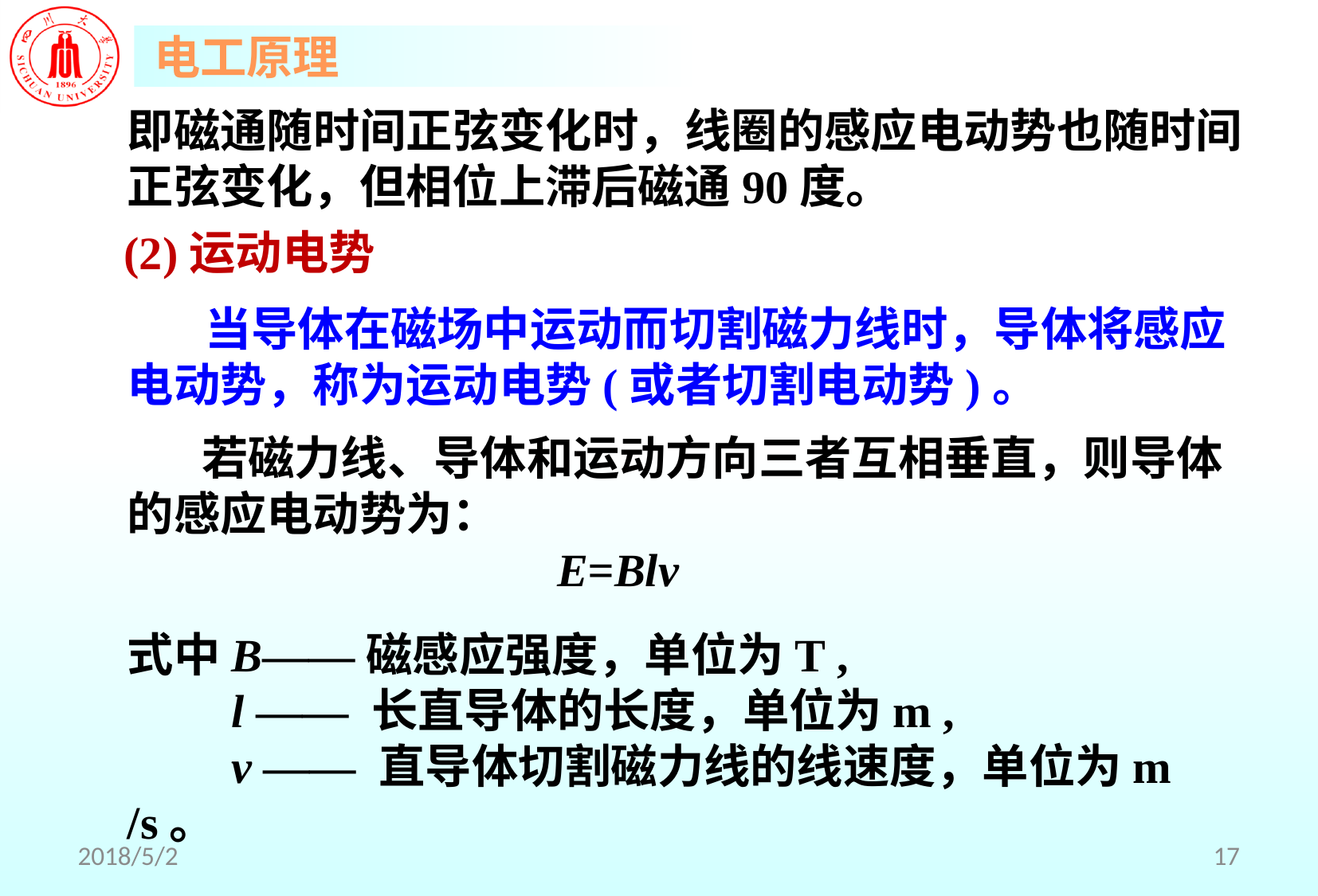

即磁通随时间正弦变化时，线圈的感应电动势也随时间正弦变化，但相位上滞后磁通90度。
(2)运动电势
   当导体在磁场中运动而切割磁力线时，导体将感应电动势，称为运动电势(或者切割电动势)。

      若磁力线、导体和运动方向三者互相垂直，则导体的感应电动势为：
E=Blv
式中B——磁感应强度，单位为T ,
         l —— 长直导体的长度，单位为m ,
         v —— 直导体切割磁力线的线速度，单位为m /s。
2018/5/2
17